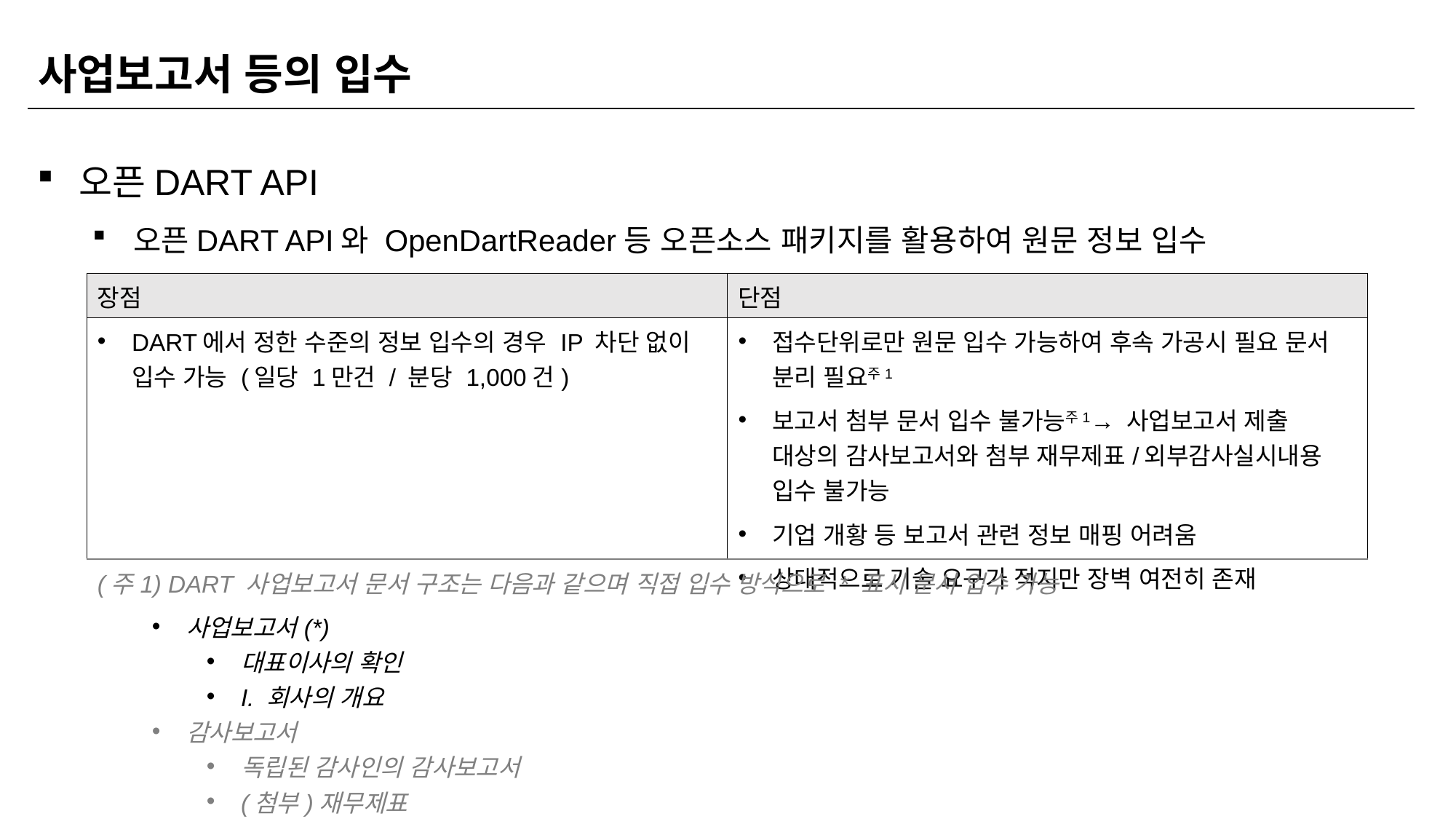

| 사업보고서 등의 입수 |
| --- |
오픈DART API
오픈DART API와 OpenDartReader등 오픈소스 패키지를 활용하여 원문 정보 입수
| 장점 | 단점 |
| --- | --- |
| DART에서 정한 수준의 정보 입수의 경우 IP 차단 없이 입수 가능 (일당 1만건 / 분당 1,000건) | 접수단위로만 원문 입수 가능하여 후속 가공시 필요 문서 분리 필요주1 보고서 첨부 문서 입수 불가능주1→ 사업보고서 제출 대상의 감사보고서와 첨부 재무제표/외부감사실시내용 입수 불가능 기업 개황 등 보고서 관련 정보 매핑 어려움 상대적으로 기술 요구가 적지만 장벽 여전히 존재 |
| (주1) DART 사업보고서 문서 구조는 다음과 같으며 직접 입수 방식으로 \* 표시 문서 입수 가능 사업보고서(\*) 대표이사의 확인 I. 회사의 개요 감사보고서 독립된 감사인의 감사보고서 (첨부)재무제표 |  |